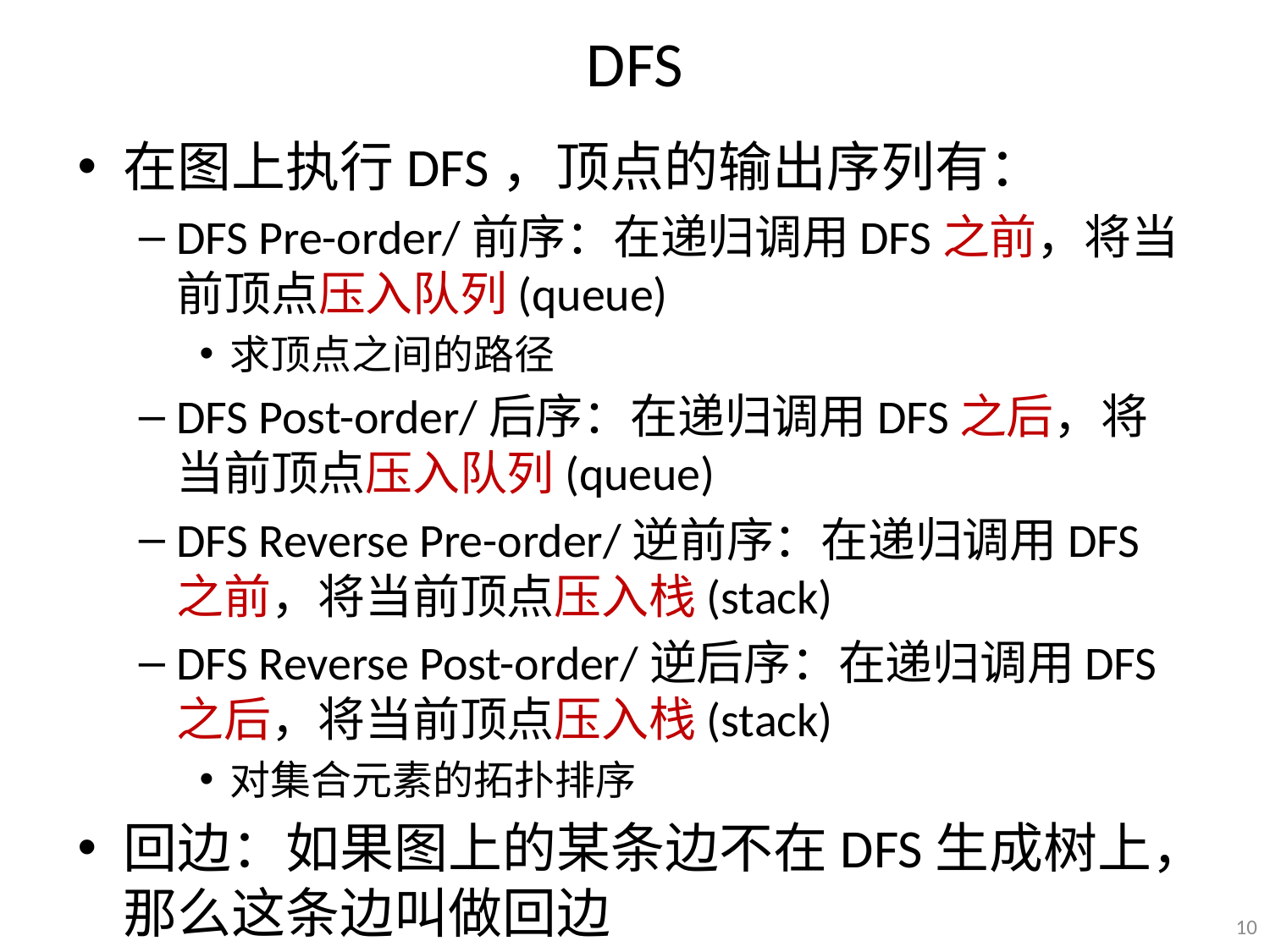

# DFS
在图上执行DFS，顶点的输出序列有：
DFS Pre-order/前序：在递归调用DFS之前，将当前顶点压入队列(queue)
求顶点之间的路径
DFS Post-order/后序：在递归调用DFS之后，将当前顶点压入队列(queue)
DFS Reverse Pre-order/逆前序：在递归调用DFS之前，将当前顶点压入栈(stack)
DFS Reverse Post-order/逆后序：在递归调用DFS之后，将当前顶点压入栈(stack)
对集合元素的拓扑排序
回边：如果图上的某条边不在DFS生成树上，那么这条边叫做回边
10